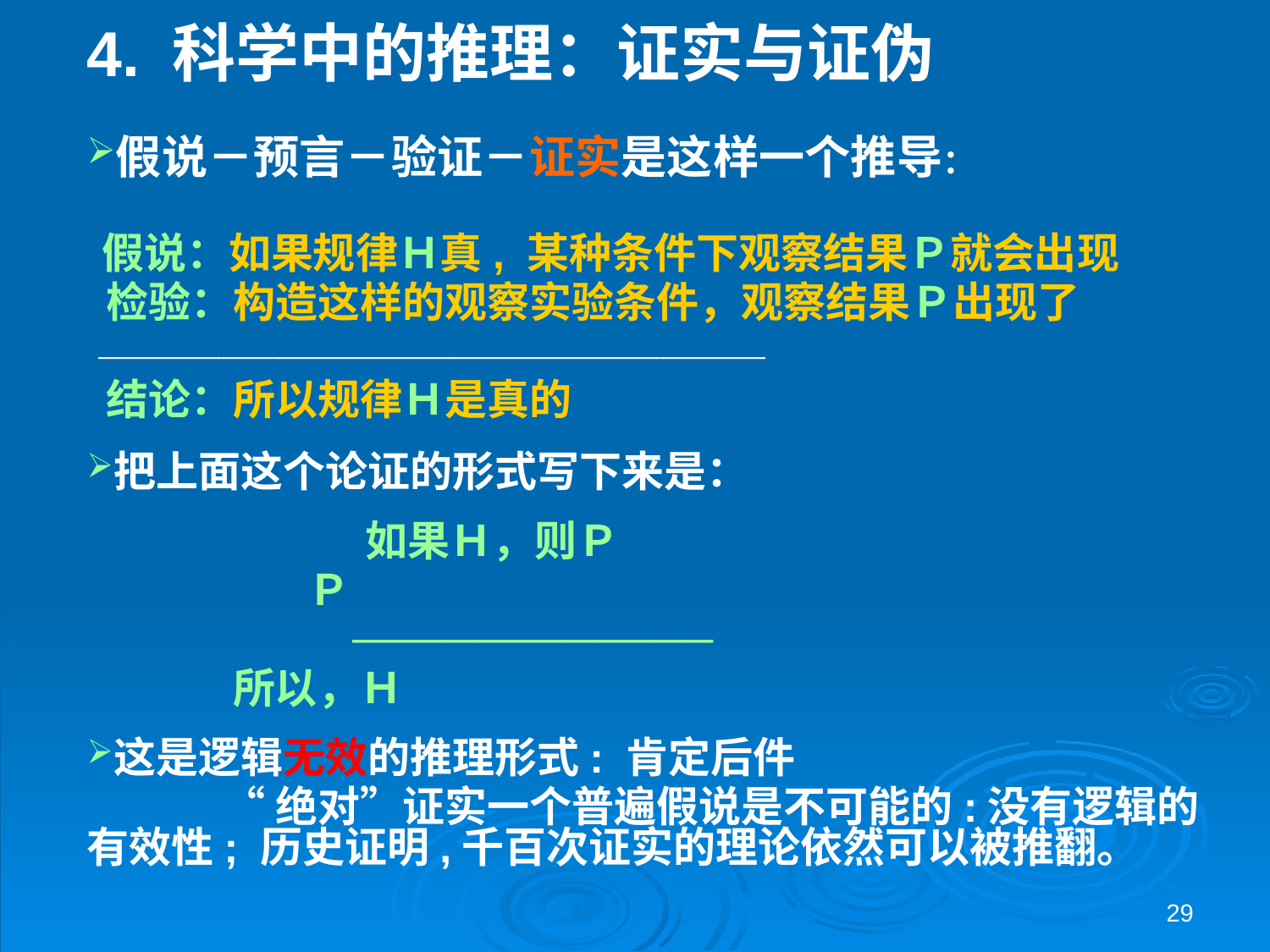

4. 科学中的推理：证实与证伪

假说－预言－验证－证实是这样一个推导：

 假说：如果规律Ｈ真, 某种条件下观察结果Ｐ就会出现
 检验：构造这样的观察实验条件，观察结果Ｐ出现了
 ──────────────────────────────────────
 结论：所以规律Ｈ是真的

把上面这个论证的形式写下来是：

		  如果Ｈ，则Ｐ
	　　 Ｐ
		 ────────────
　　 	  所以，Ｈ

这是逻辑无效的推理形式: 肯定后件
	 “绝对”证实一个普遍假说是不可能的:没有逻辑的有效性; 历史证明,千百次证实的理论依然可以被推翻。

29